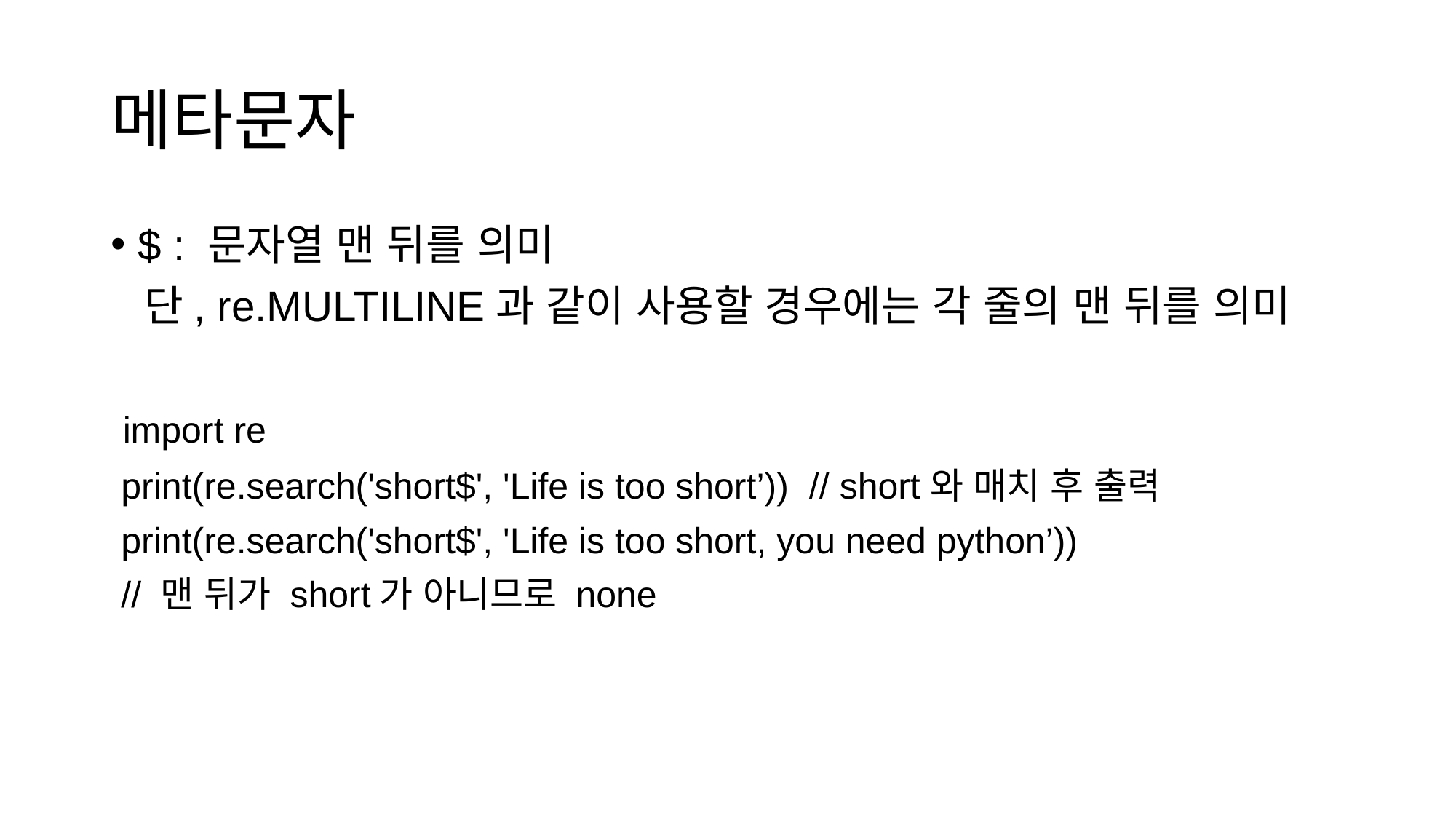

# 메타문자
$ : 문자열 맨 뒤를 의미
  단, re.MULTILINE과 같이 사용할 경우에는 각 줄의 맨 뒤를 의미

 import re
 print(re.search('short$', 'Life is too short’))  // short와 매치 후 출력
 print(re.search('short$', 'Life is too short, you need python’))
 // 맨 뒤가 short가 아니므로 none